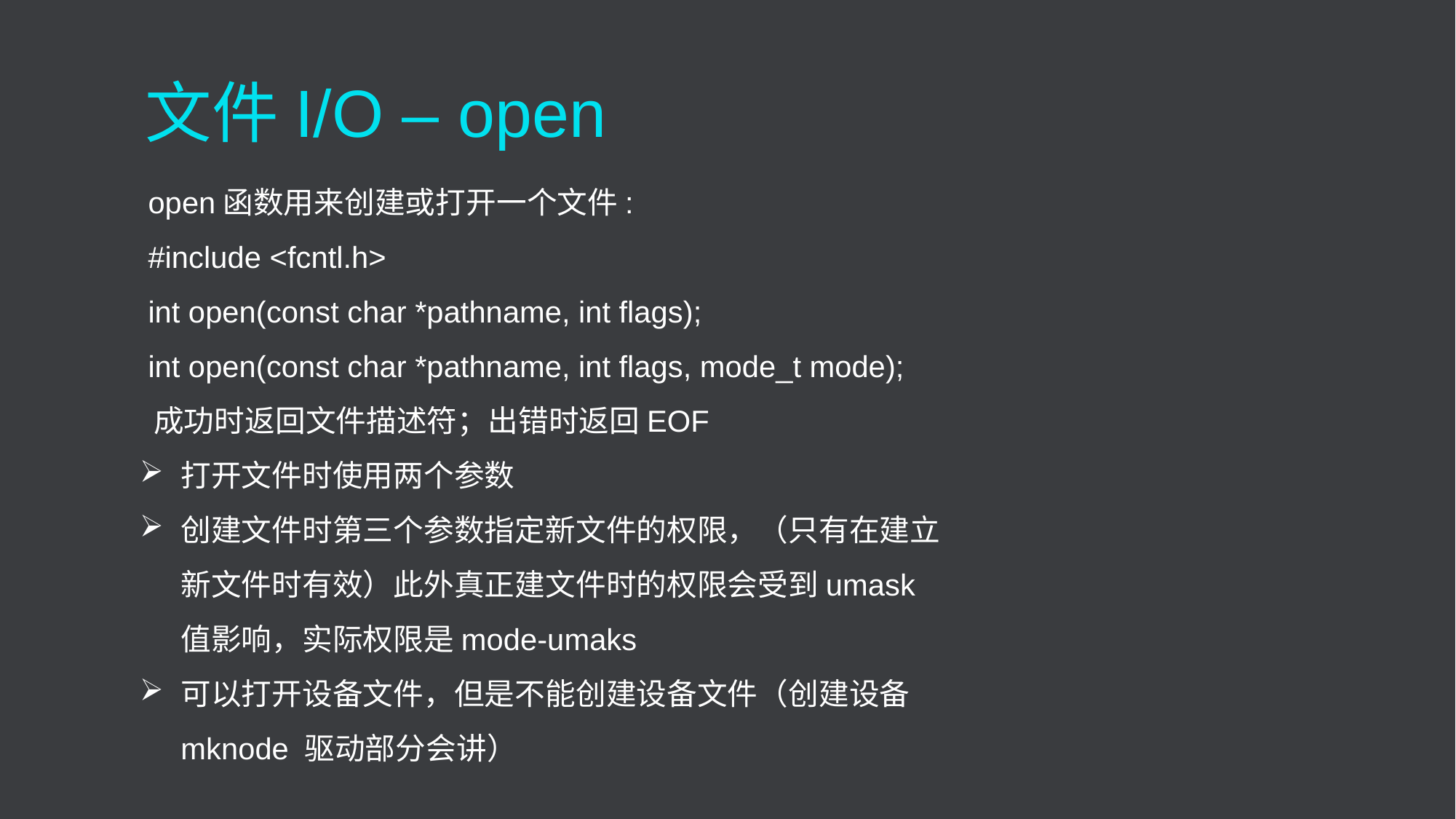

文件I/O – open
 open函数用来创建或打开一个文件:
 #include <fcntl.h>
 int open(const char *pathname, int flags);
 int open(const char *pathname, int flags, mode_t mode);
 成功时返回文件描述符；出错时返回EOF
打开文件时使用两个参数
创建文件时第三个参数指定新文件的权限，（只有在建立新文件时有效）此外真正建文件时的权限会受到umask 值影响，实际权限是mode-umaks
可以打开设备文件，但是不能创建设备文件（创建设备mknode 驱动部分会讲）